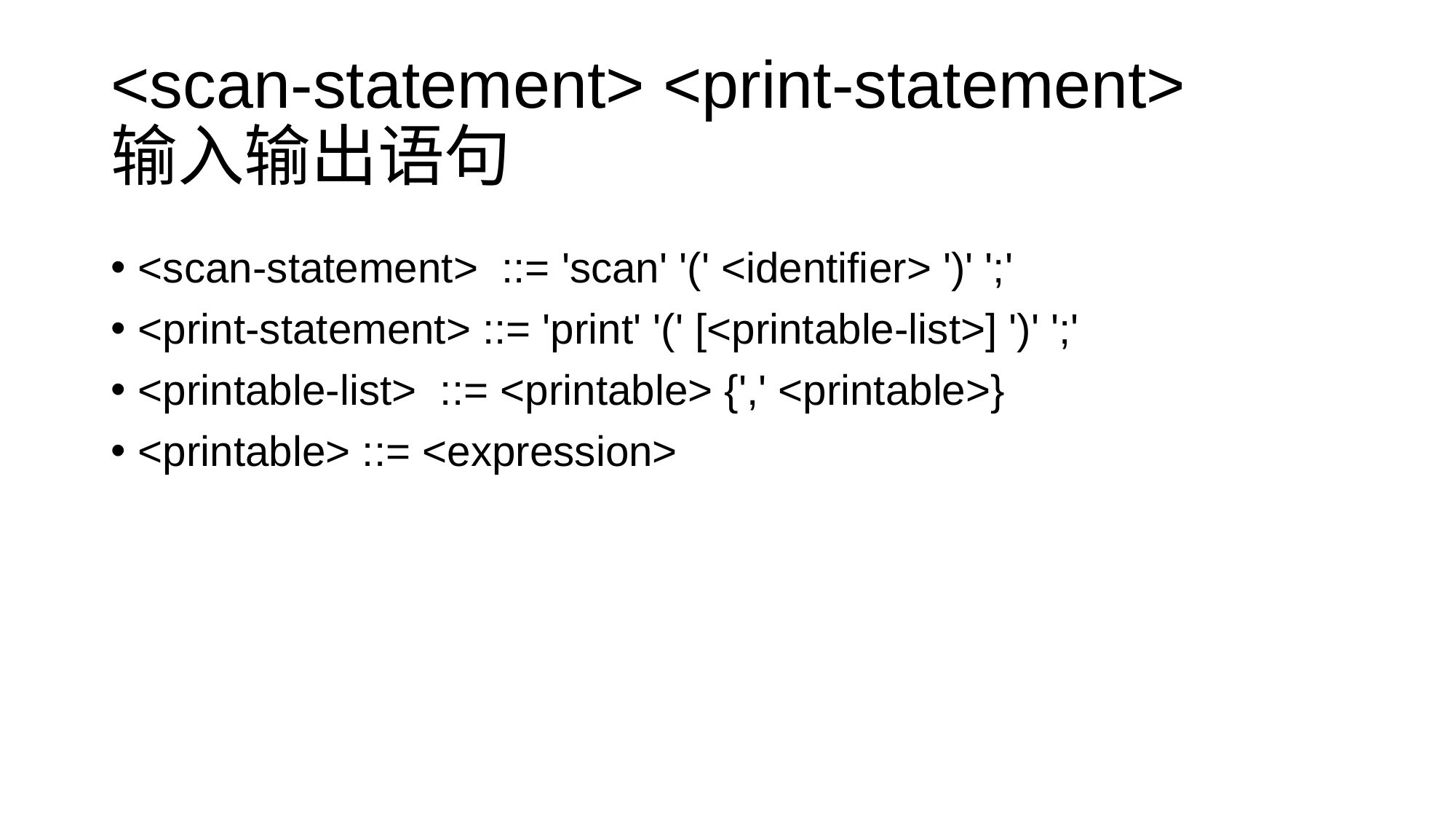

# <scan-statement> <print-statement> 输入输出语句
<scan-statement>  ::= 'scan' '(' <identifier> ')' ';'
<print-statement> ::= 'print' '(' [<printable-list>] ')' ';'
<printable-list>  ::= <printable> {',' <printable>}
<printable> ::= <expression>